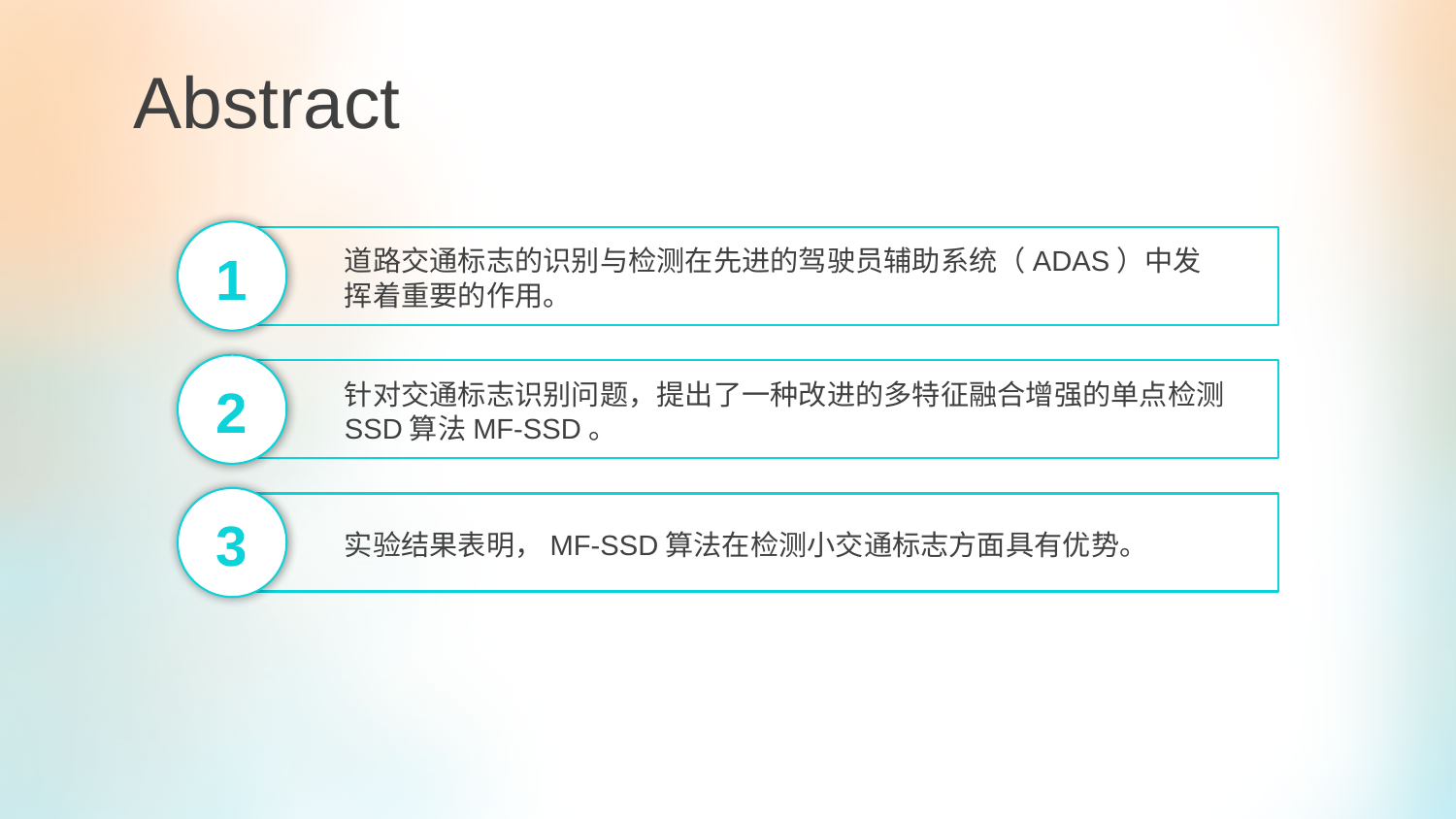

Abstract

道路交通标志的识别与检测在先进的驾驶员辅助系统（ADAS）中发挥着重要的作用。
1

针对交通标志识别问题，提出了一种改进的多特征融合增强的单点检测SSD算法MF-SSD。
2

3
实验结果表明，MF-SSD算法在检测小交通标志方面具有优势。